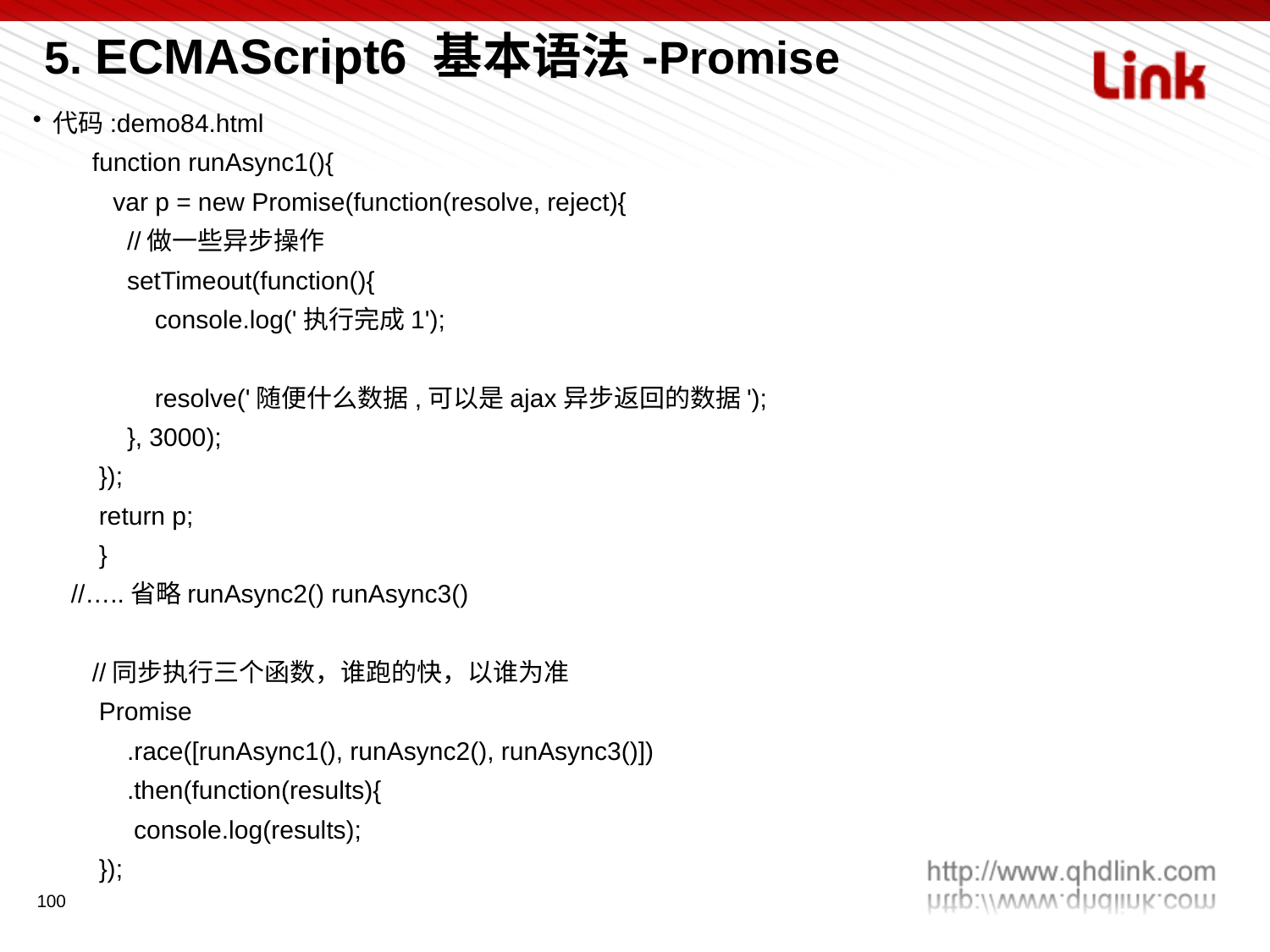

5. ECMAScript6 基本语法-Promise
代码:demo84.html
   function runAsync1(){
      var p = new Promise(function(resolve, reject){
        //做一些异步操作
        setTimeout(function(){
            console.log('执行完成1');

            resolve('随便什么数据,可以是ajax异步返回的数据');
        }, 3000);
    });
    return p;
    }
//…..省略runAsync2() runAsync3()

   //同步执行三个函数，谁跑的快，以谁为准
    Promise
        .race([runAsync1(), runAsync2(), runAsync3()])
        .then(function(results){
         console.log(results);
    });

100